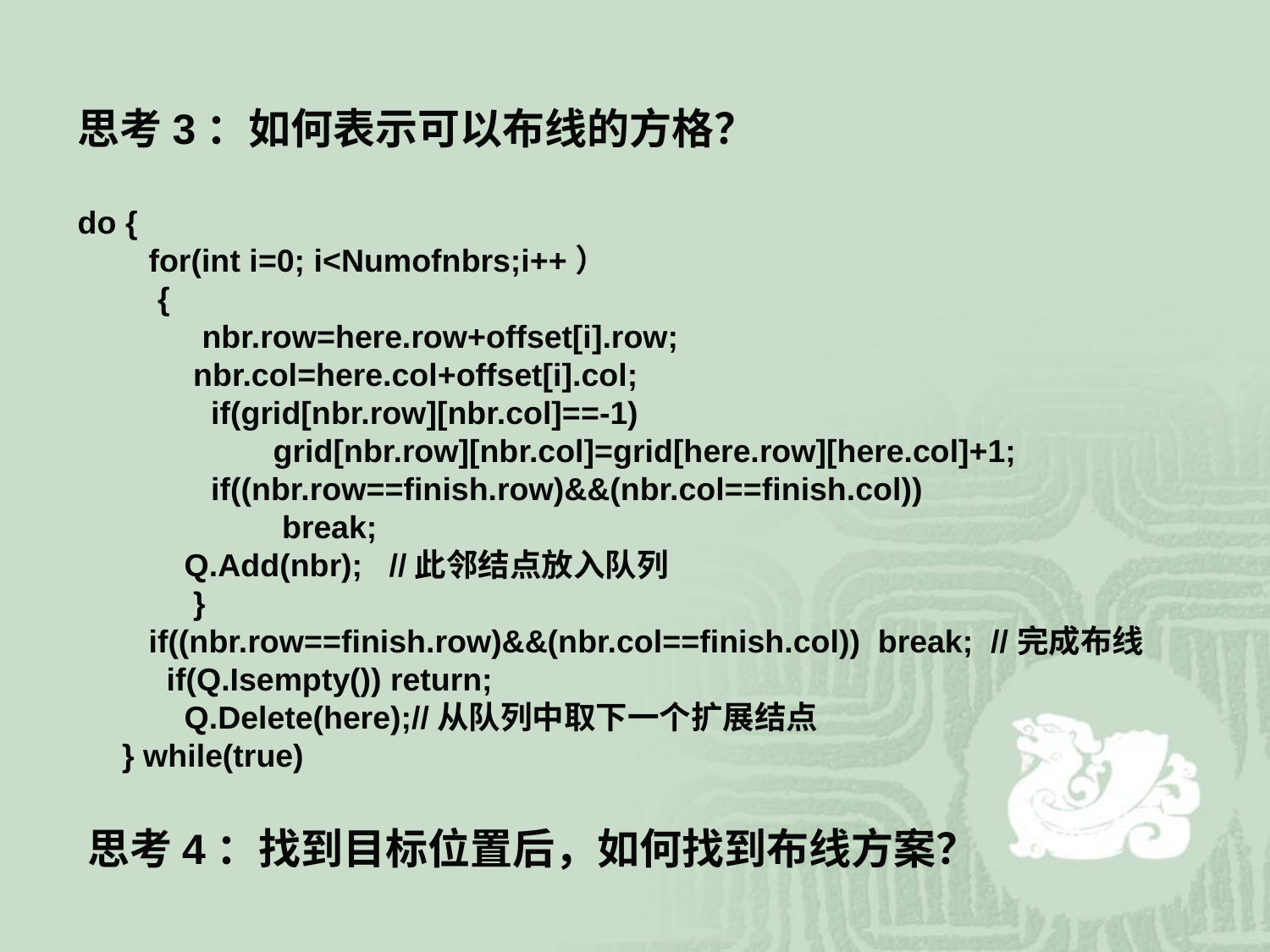

思考3：如何表示可以布线的方格？
do {
        for(int i=0; i<Numofnbrs;i++）
         {
              nbr.row=here.row+offset[i].row;
             nbr.col=here.col+offset[i].col;
               if(grid[nbr.row][nbr.col]==-1)
                      grid[nbr.row][nbr.col]=grid[here.row][here.col]+1;
               if((nbr.row==finish.row)&&(nbr.col==finish.col))
                       break;
            Q.Add(nbr);   //此邻结点放入队列
             }
        if((nbr.row==finish.row)&&(nbr.col==finish.col))  break;  //完成布线
          if(Q.Isempty()) return;
            Q.Delete(here);//从队列中取下一个扩展结点
     } while(true)
思考4：找到目标位置后，如何找到布线方案？